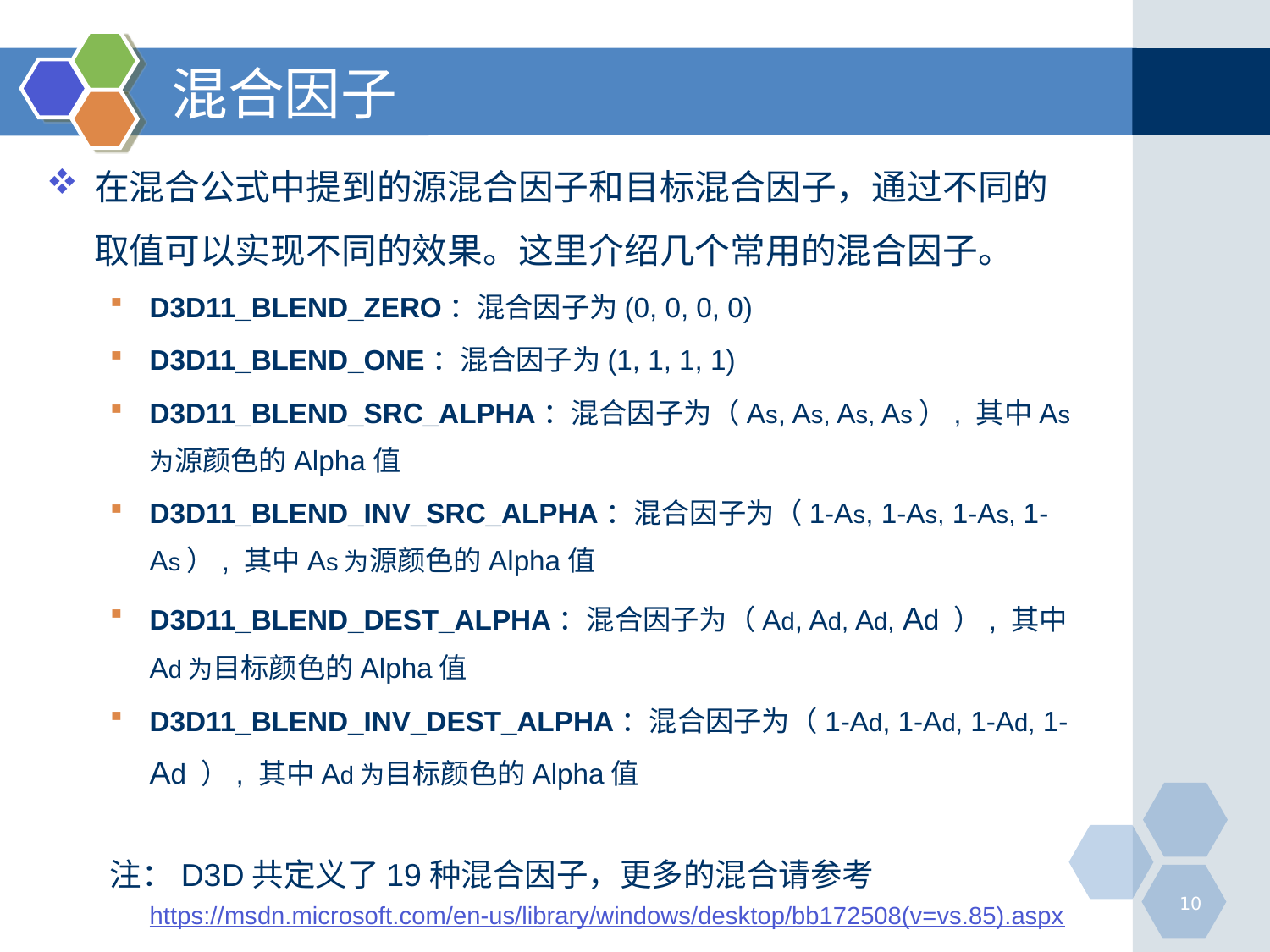

# 混合因子
在混合公式中提到的源混合因子和目标混合因子，通过不同的取值可以实现不同的效果。这里介绍几个常用的混合因子。
D3D11_BLEND_ZERO：混合因子为(0, 0, 0, 0)
D3D11_BLEND_ONE：混合因子为(1, 1, 1, 1)
D3D11_BLEND_SRC_ALPHA：混合因子为（As, As, As, As）, 其中As为源颜色的Alpha值
D3D11_BLEND_INV_SRC_ALPHA：混合因子为（1-As, 1-As, 1-As, 1-As）, 其中As为源颜色的Alpha值
D3D11_BLEND_DEST_ALPHA：混合因子为（Ad, Ad, Ad, Ad ）, 其中Ad为目标颜色的Alpha值
D3D11_BLEND_INV_DEST_ALPHA：混合因子为（1-Ad, 1-Ad, 1-Ad, 1-Ad ）, 其中Ad为目标颜色的Alpha值

注：D3D共定义了19种混合因子，更多的混合请参考https://msdn.microsoft.com/en-us/library/windows/desktop/bb172508(v=vs.85).aspx

10